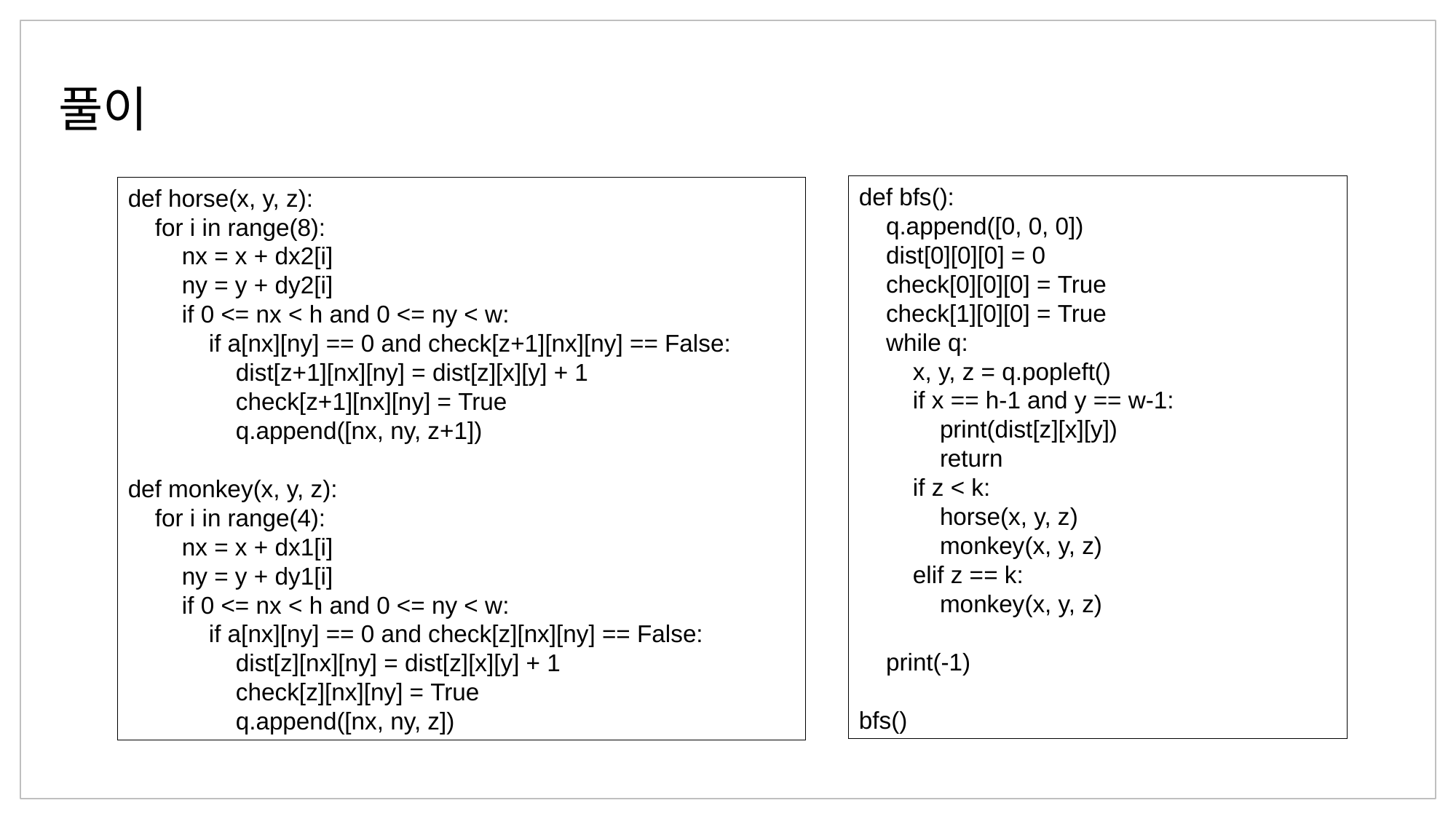

풀이
def bfs():
    q.append([0, 0, 0])
    dist[0][0][0] = 0
    check[0][0][0] = True
    check[1][0][0] = True
    while q:
        x, y, z = q.popleft()
        if x == h-1 and y == w-1:
            print(dist[z][x][y])
            return
        if z < k:
            horse(x, y, z)
            monkey(x, y, z)
        elif z == k:
            monkey(x, y, z)
    print(-1)
bfs()
def horse(x, y, z):
    for i in range(8):
        nx = x + dx2[i]
        ny = y + dy2[i]
        if 0 <= nx < h and 0 <= ny < w:
            if a[nx][ny] == 0 and check[z+1][nx][ny] == False:
                dist[z+1][nx][ny] = dist[z][x][y] + 1
                check[z+1][nx][ny] = True
                q.append([nx, ny, z+1])
def monkey(x, y, z):
    for i in range(4):
        nx = x + dx1[i]
        ny = y + dy1[i]
        if 0 <= nx < h and 0 <= ny < w:
            if a[nx][ny] == 0 and check[z][nx][ny] == False:
                dist[z][nx][ny] = dist[z][x][y] + 1
                check[z][nx][ny] = True
                q.append([nx, ny, z])